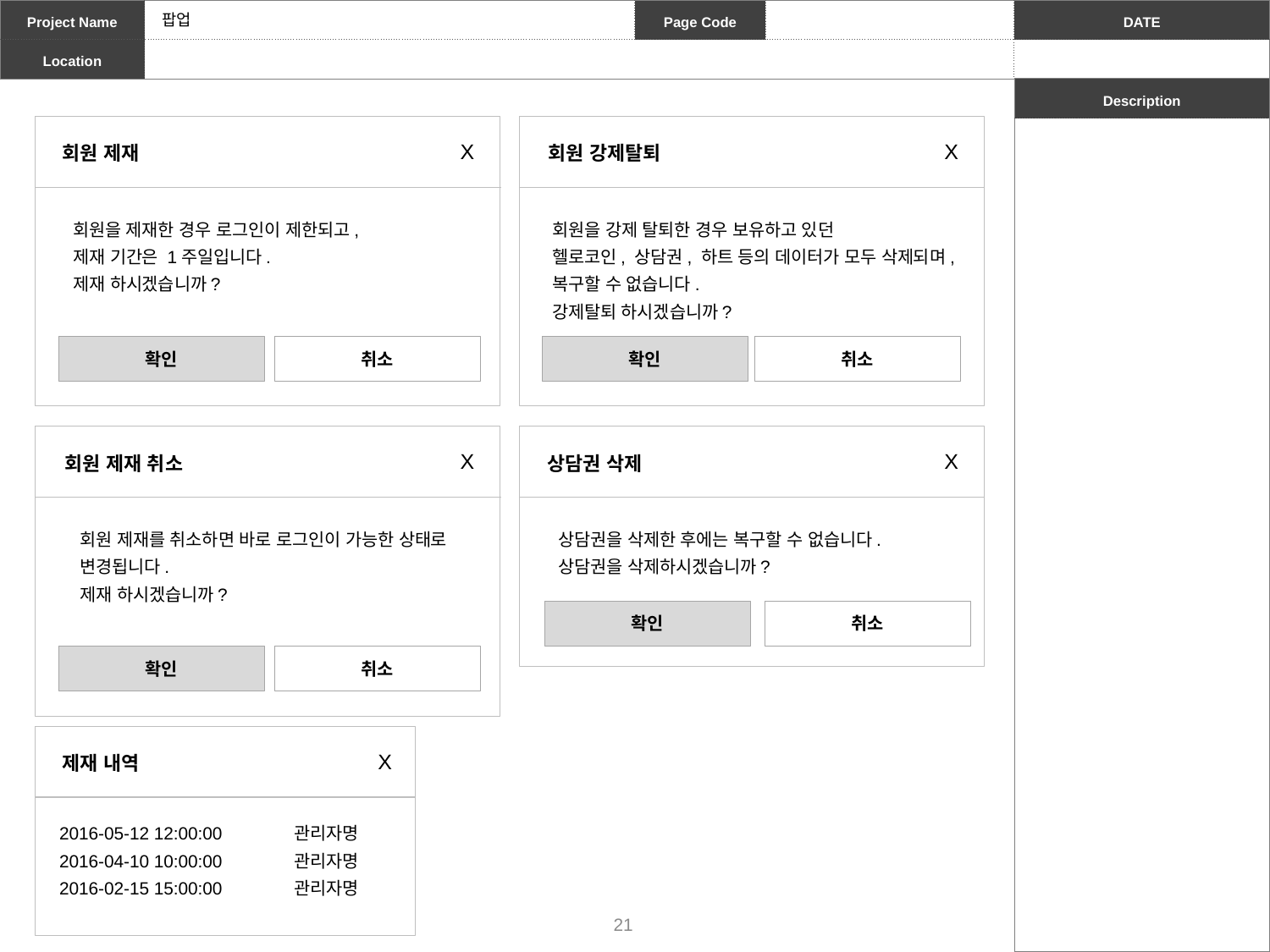

팝업

X
회원 제재
회원을 제재한 경우 로그인이 제한되고,
제재 기간은 1주일입니다.
제재 하시겠습니까?
확인
취소

X
회원 강제탈퇴
회원을 강제 탈퇴한 경우 보유하고 있던
헬로코인, 상담권, 하트 등의 데이터가 모두 삭제되며,
복구할 수 없습니다.
강제탈퇴 하시겠습니까?
확인
취소

X
회원 제재 취소
회원 제재를 취소하면 바로 로그인이 가능한 상태로
변경됩니다.
제재 하시겠습니까?
확인
취소

X
상담권 삭제
상담권을 삭제한 후에는 복구할 수 없습니다.
상담권을 삭제하시겠습니까?
확인
취소

X
제재 내역
2016-05-12 12:00:00
2016-04-10 10:00:00
2016-02-15 15:00:00
관리자명
관리자명
관리자명
21